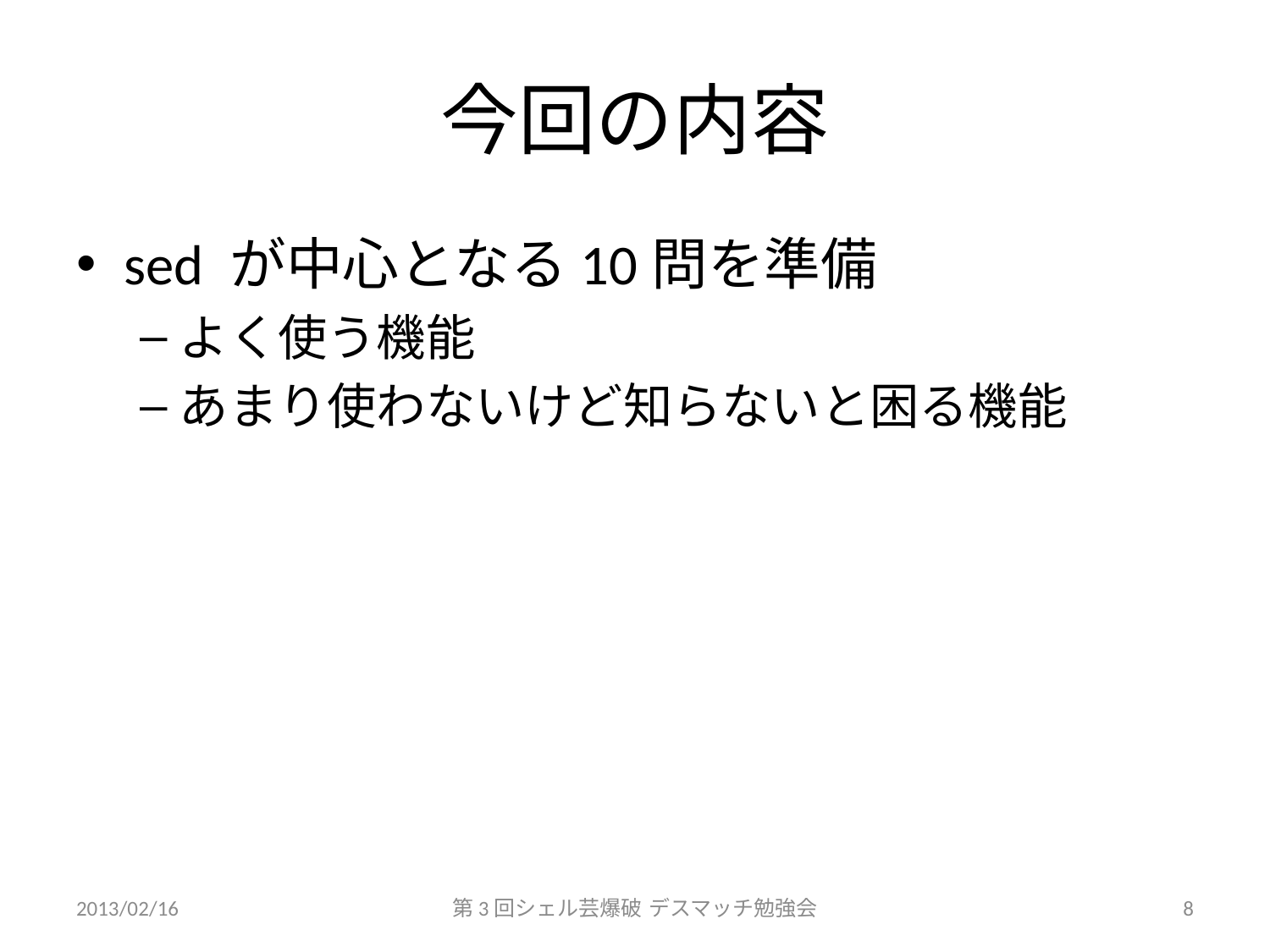

# 今回の内容
sed が中心となる10問を準備
よく使う機能
あまり使わないけど知らないと困る機能

2013/02/16
第3回シェル芸爆破 デスマッチ勉強会
8